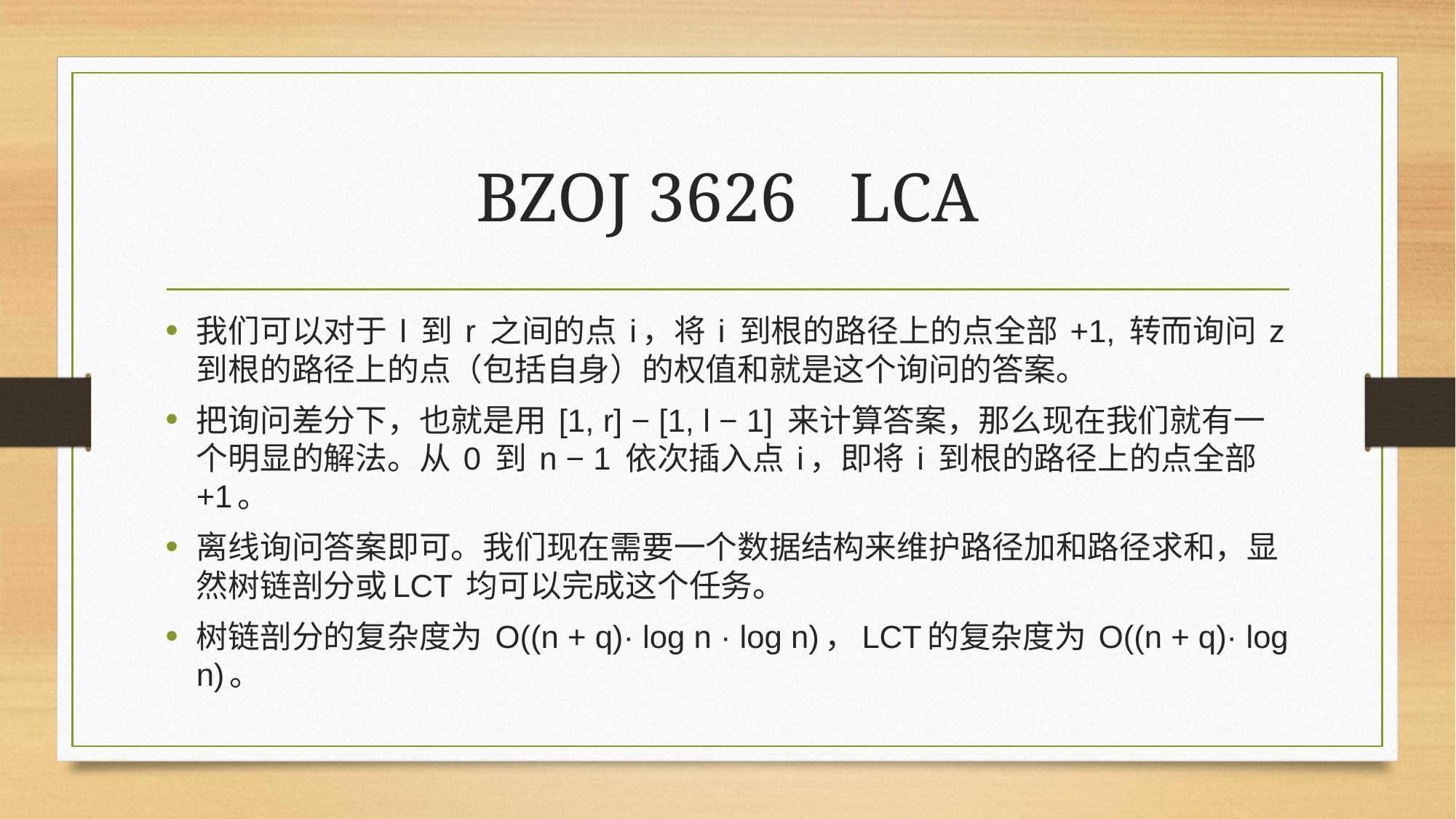

# BZOJ 3626   LCA
我们可以对于 l 到 r 之间的点 i，将 i 到根的路径上的点全部 +1, 转而询问 z 到根的路径上的点（包括自身）的权值和就是这个询问的答案。
把询问差分下，也就是用 [1, r] − [1, l − 1] 来计算答案，那么现在我们就有一个明显的解法。从 0 到 n − 1 依次插入点 i，即将 i 到根的路径上的点全部+1。
离线询问答案即可。我们现在需要一个数据结构来维护路径加和路径求和，显然树链剖分或LCT 均可以完成这个任务。
树链剖分的复杂度为 O((n + q)· log n · log n)，LCT的复杂度为 O((n + q)· log n)。